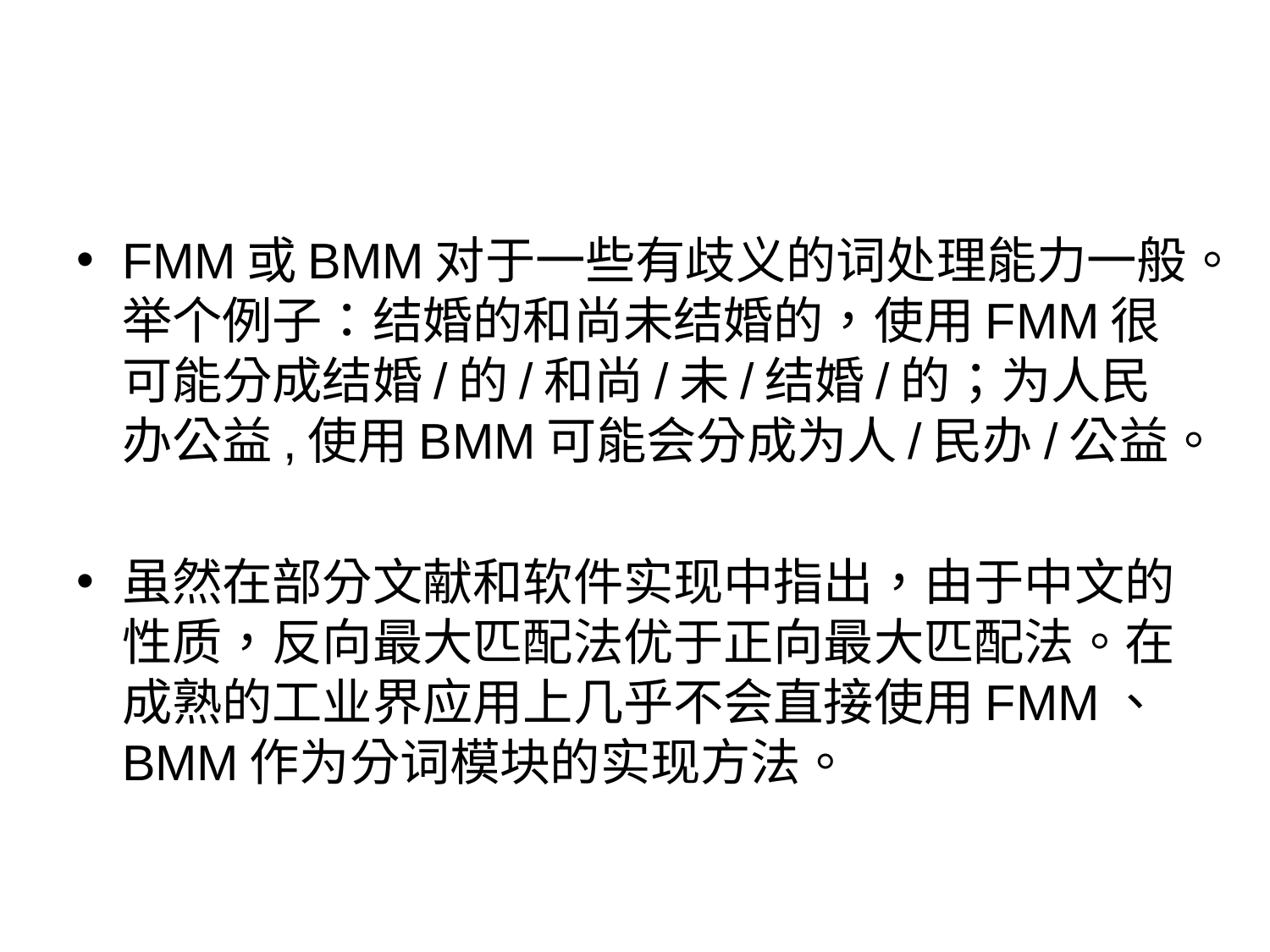

#
FMM或BMM对于一些有歧义的词处理能力一般。举个例子：结婚的和尚未结婚的，使用FMM很可能分成结婚/的/和尚/未/结婚/的；为人民办公益,使用BMM可能会分成为人/民办/公益。

虽然在部分文献和软件实现中指出，由于中文的性质，反向最大匹配法优于正向最大匹配法。在成熟的工业界应用上几乎不会直接使用FMM、BMM作为分词模块的实现方法。